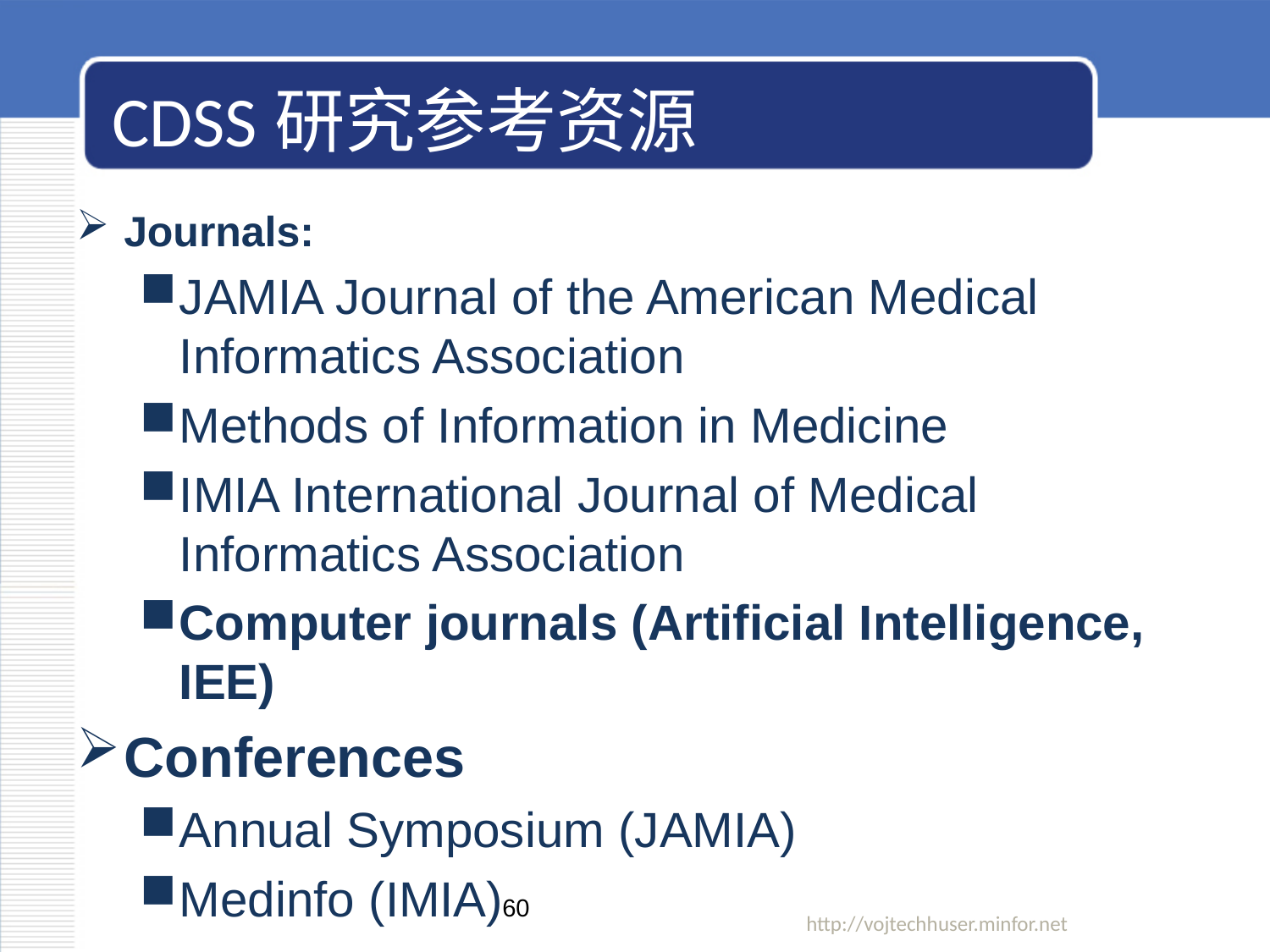

# CDSS研究参考资源
Journals:
JAMIA Journal of the American Medical Informatics Association
Methods of Information in Medicine
IMIA International Journal of Medical Informatics Association
Computer journals (Artificial Intelligence, IEE)
Conferences
Annual Symposium (JAMIA)
Medinfo (IMIA)

http://vojtechhuser.minfor.net
60